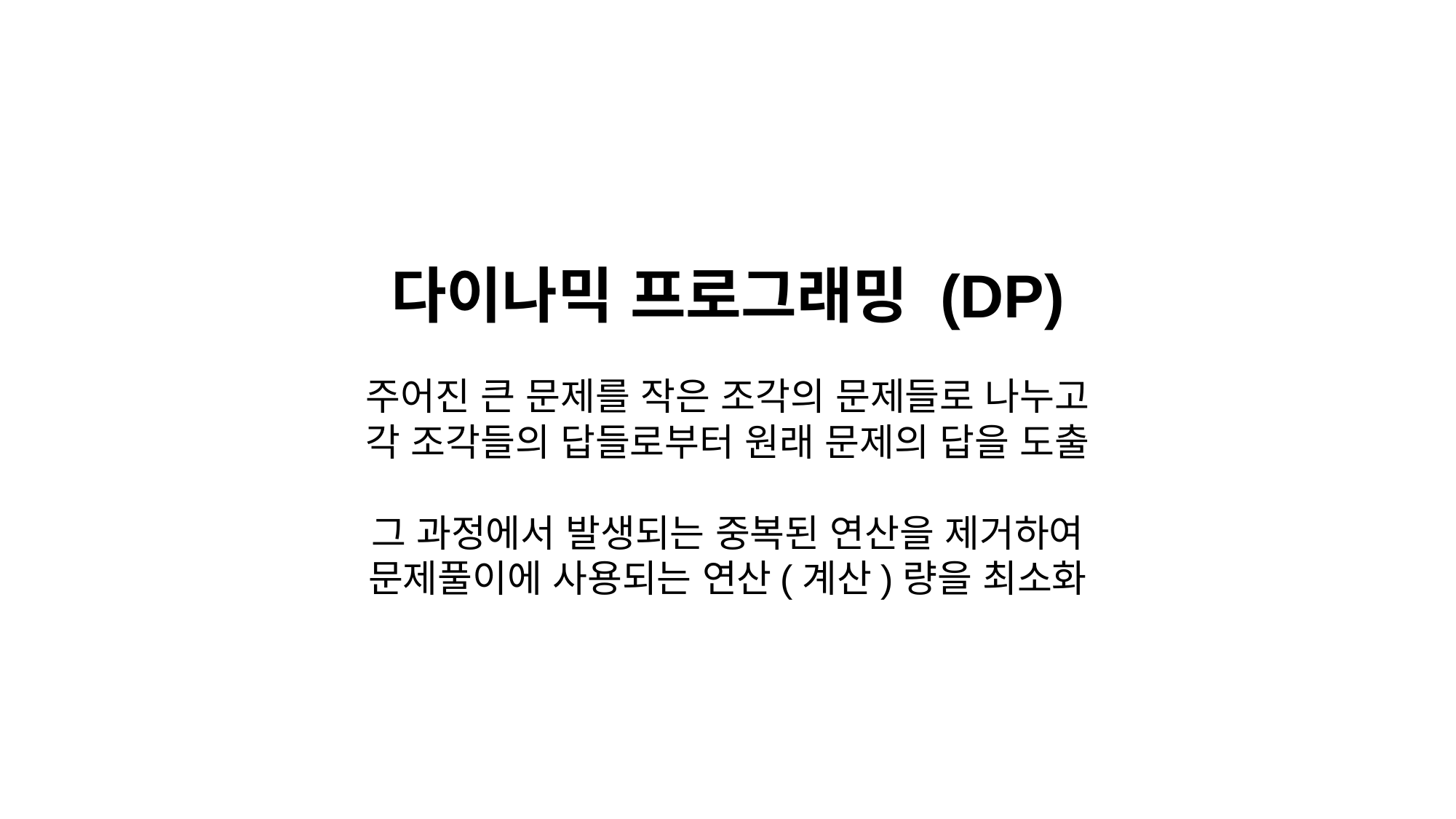

다이나믹 프로그래밍 (DP)
주어진 큰 문제를 작은 조각의 문제들로 나누고
각 조각들의 답들로부터 원래 문제의 답을 도출

그 과정에서 발생되는 중복된 연산을 제거하여
문제풀이에 사용되는 연산(계산)량을 최소화